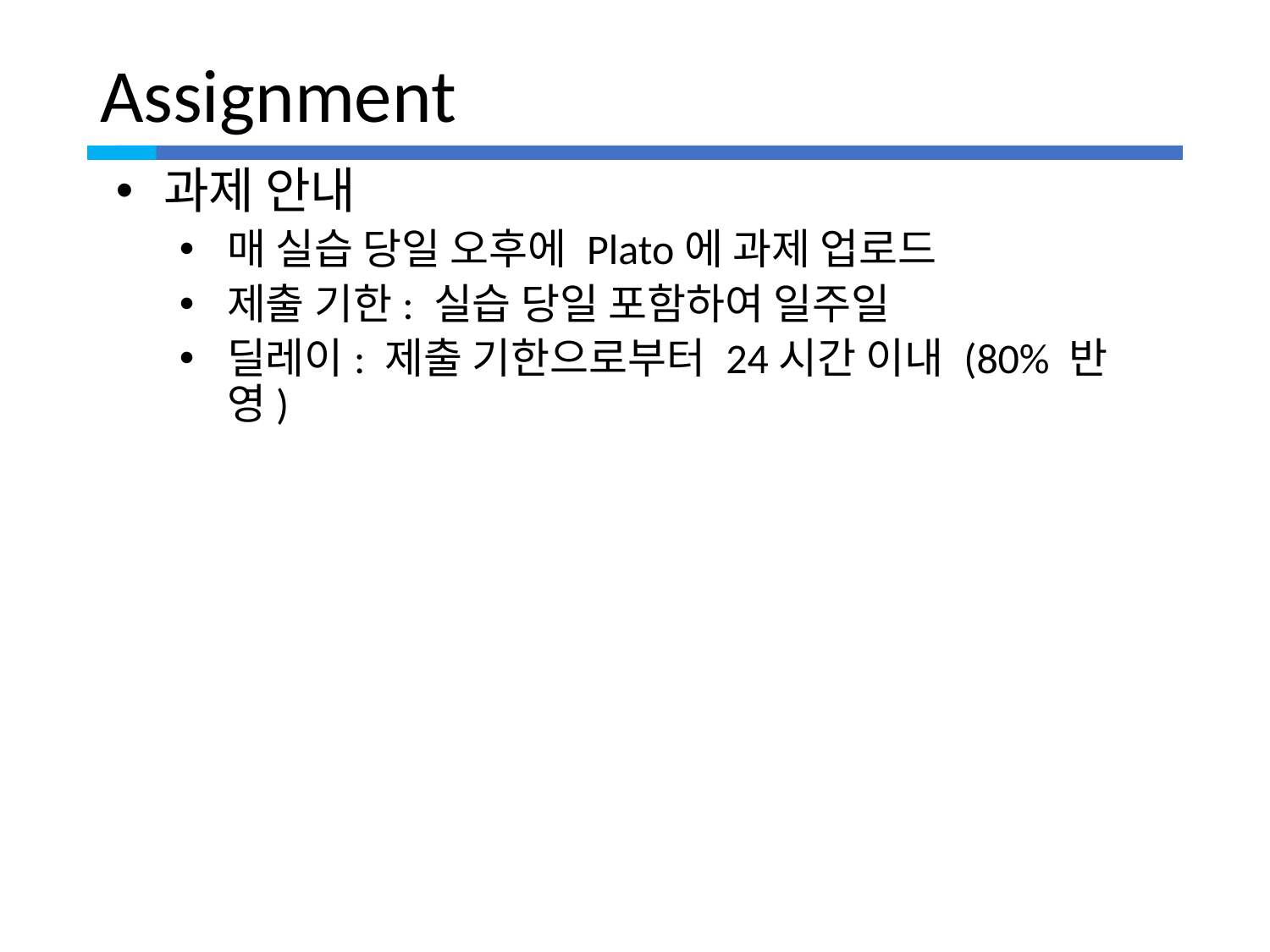

# Assignment
과제 안내
매 실습 당일 오후에 Plato에 과제 업로드
제출 기한: 실습 당일 포함하여 일주일
딜레이: 제출 기한으로부터 24시간 이내 (80% 반영)